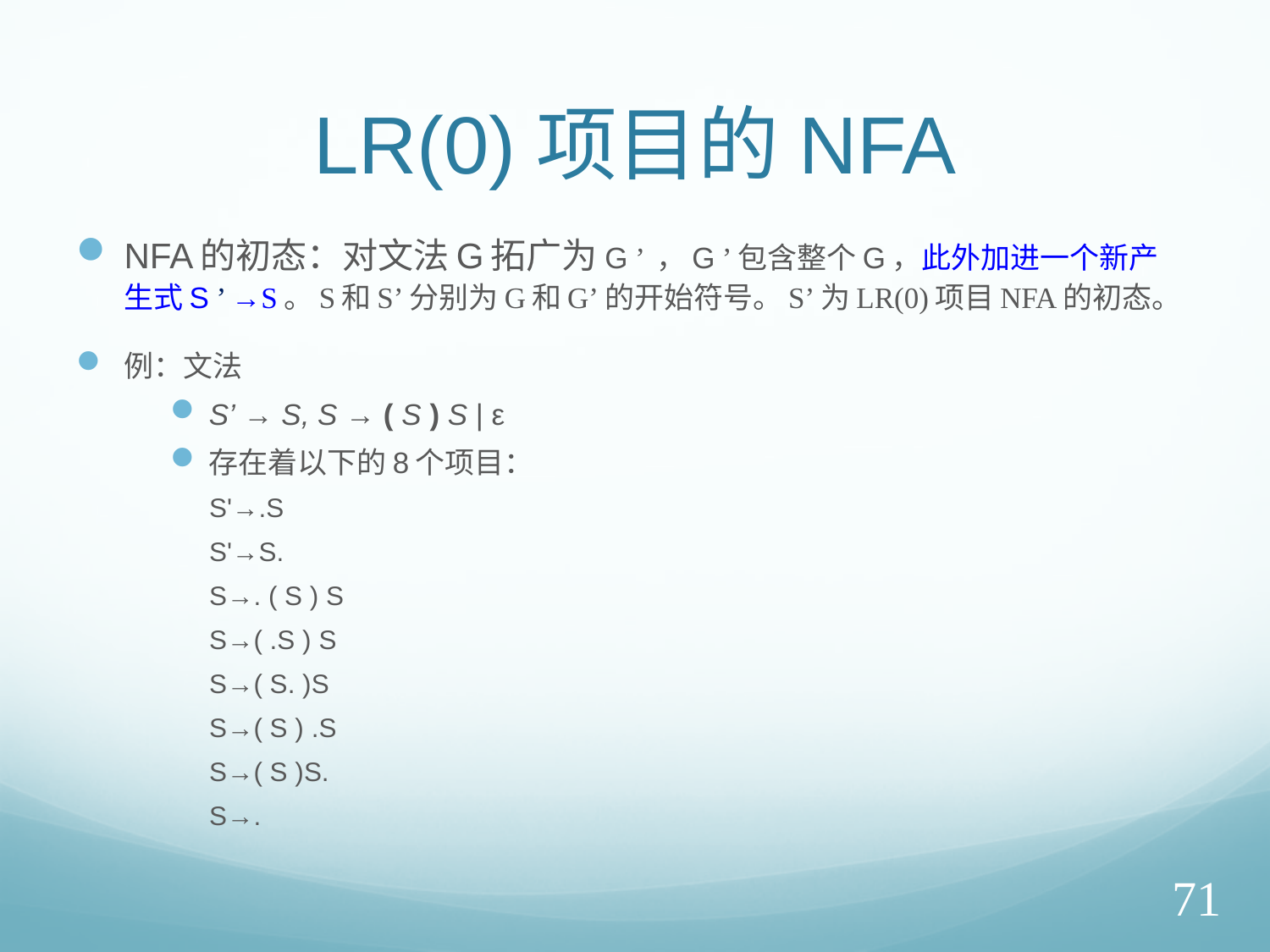

# LR(0)项目的NFA
NFA的初态：对文法G拓广为G ’ ，G ’包含整个G，此外加进一个新产生式S ’ →S。S和S’分别为G和G’的开始符号。S’为LR(0)项目NFA的初态。
例：文法
S’ → S, S → ( S ) S | ε
存在着以下的8个项目：
S'→.S
S'→S.
S→. ( S ) S
S→( .S ) S
S→( S. )S
S→( S ) .S
S→( S )S.
S→.
71